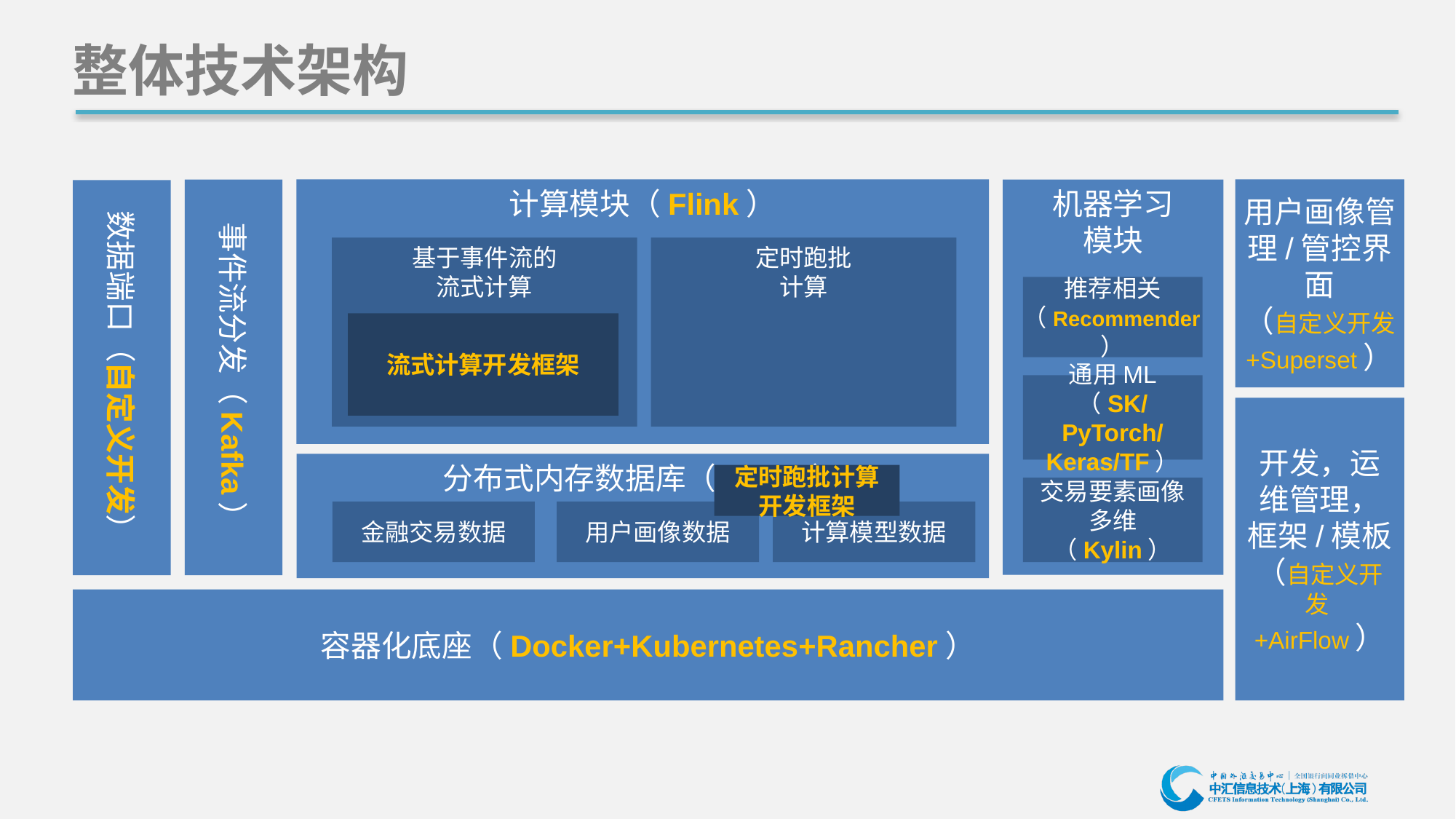

整体技术架构
机器学习
模块
事件流分发（Kafka）
计算模块（Flink）
用户画像管理/管控界面
（自定义开发
+Superset）
数据端口（自定义开发）
基于事件流的
流式计算
定时跑批
计算
推荐相关
（Recommender）
流式计算开发框架
通用ML
（SK/PyTorch/Keras/TF）
开发，运维管理，框架/模板
（自定义开发+AirFlow）
分布式内存数据库（Ignite）
定时跑批计算开发框架
交易要素画像多维
（Kylin）
金融交易数据
用户画像数据
计算模型数据
容器化底座（Docker+Kubernetes+Rancher）